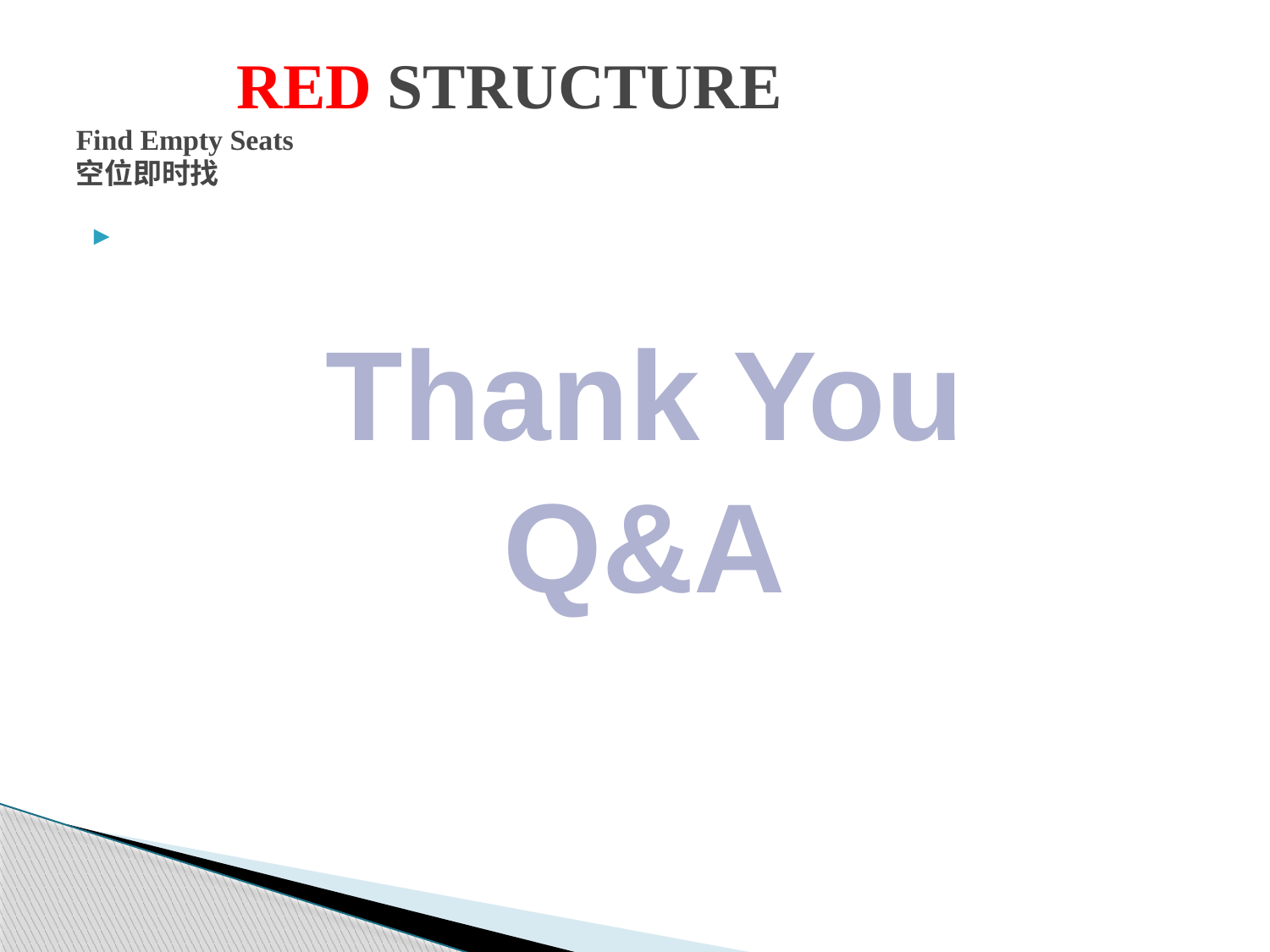

# RED STRUCTURE Find Empty Seats 空位即时找

Thank You
Q&A